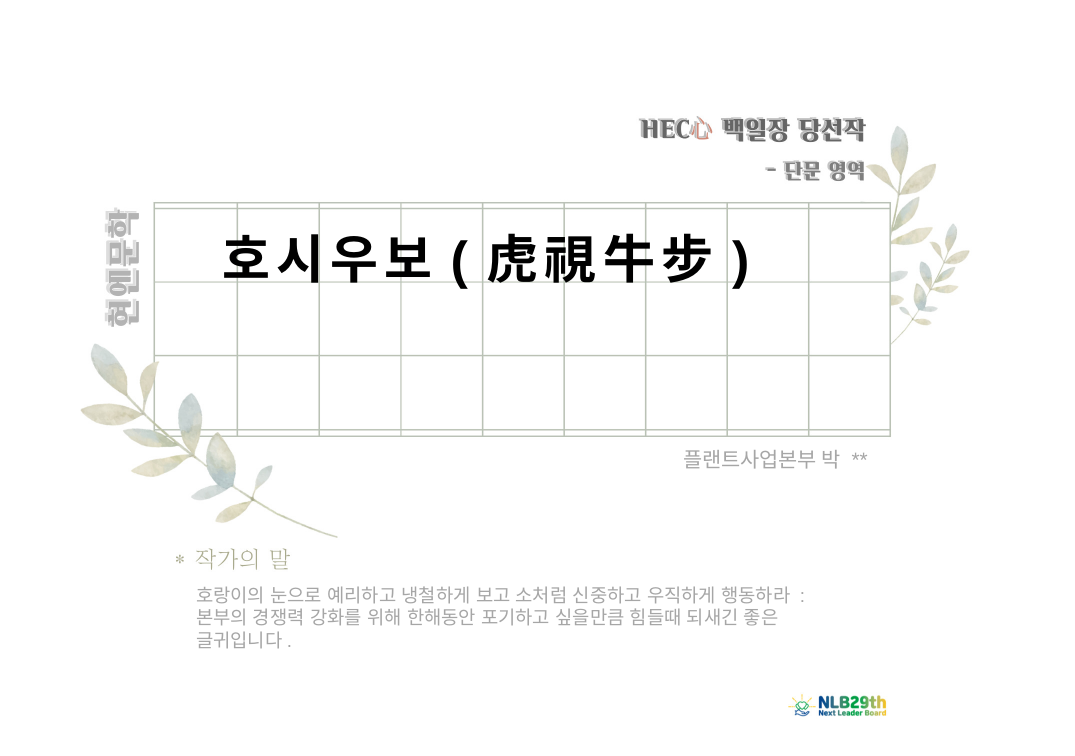

호시우보(虎視牛步)
플랜트사업본부 박 **
호랑이의 눈으로 예리하고 냉철하게 보고 소처럼 신중하고 우직하게 행동하라 :
본부의 경쟁력 강화를 위해 한해동안 포기하고 싶을만큼 힘들때 되새긴 좋은 글귀입니다.